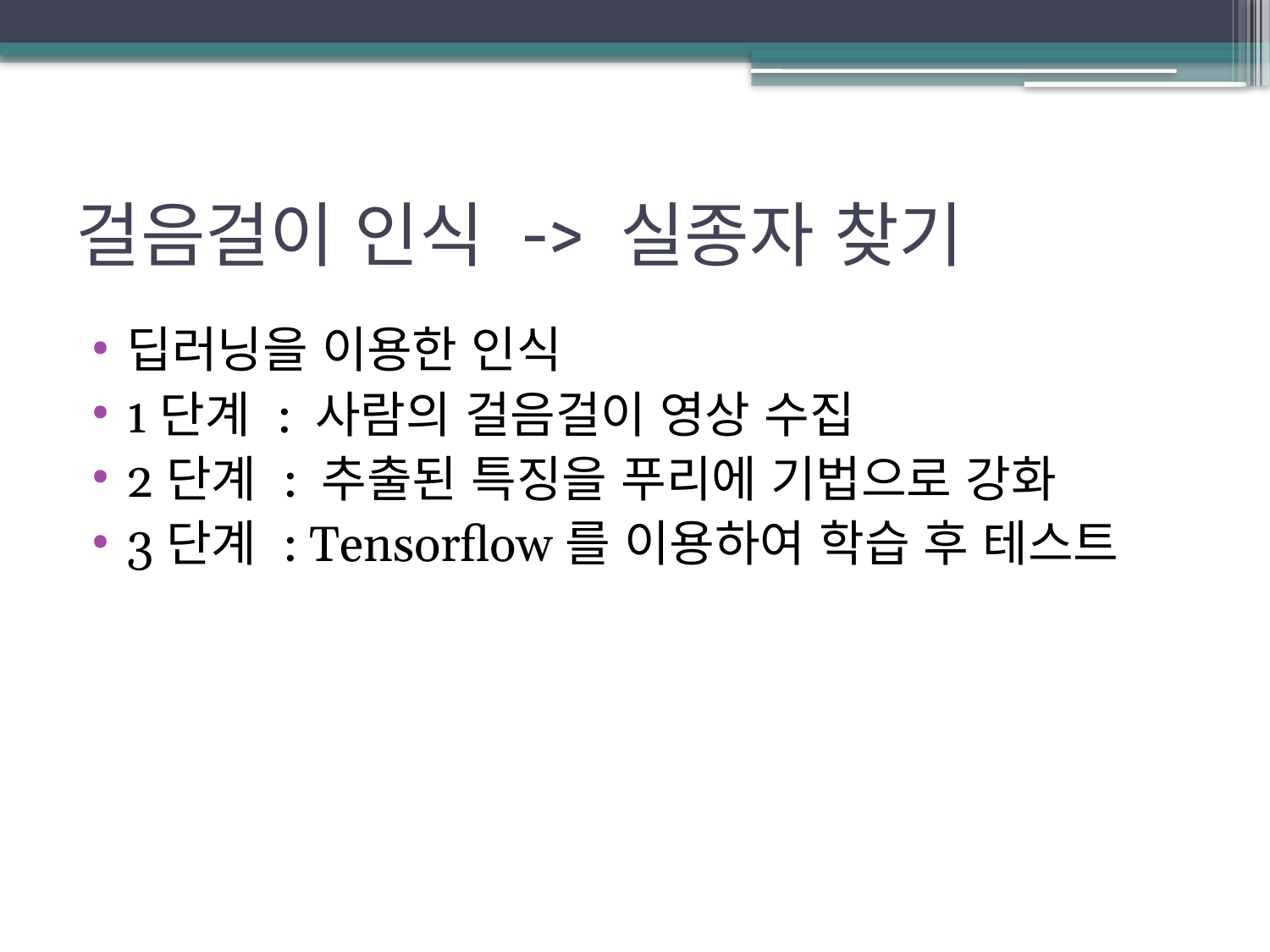

# 걸음걸이 인식 -> 실종자 찾기
딥러닝을 이용한 인식
1단계 : 사람의 걸음걸이 영상 수집
2단계 : 추출된 특징을 푸리에 기법으로 강화
3단계 : Tensorflow를 이용하여 학습 후 테스트